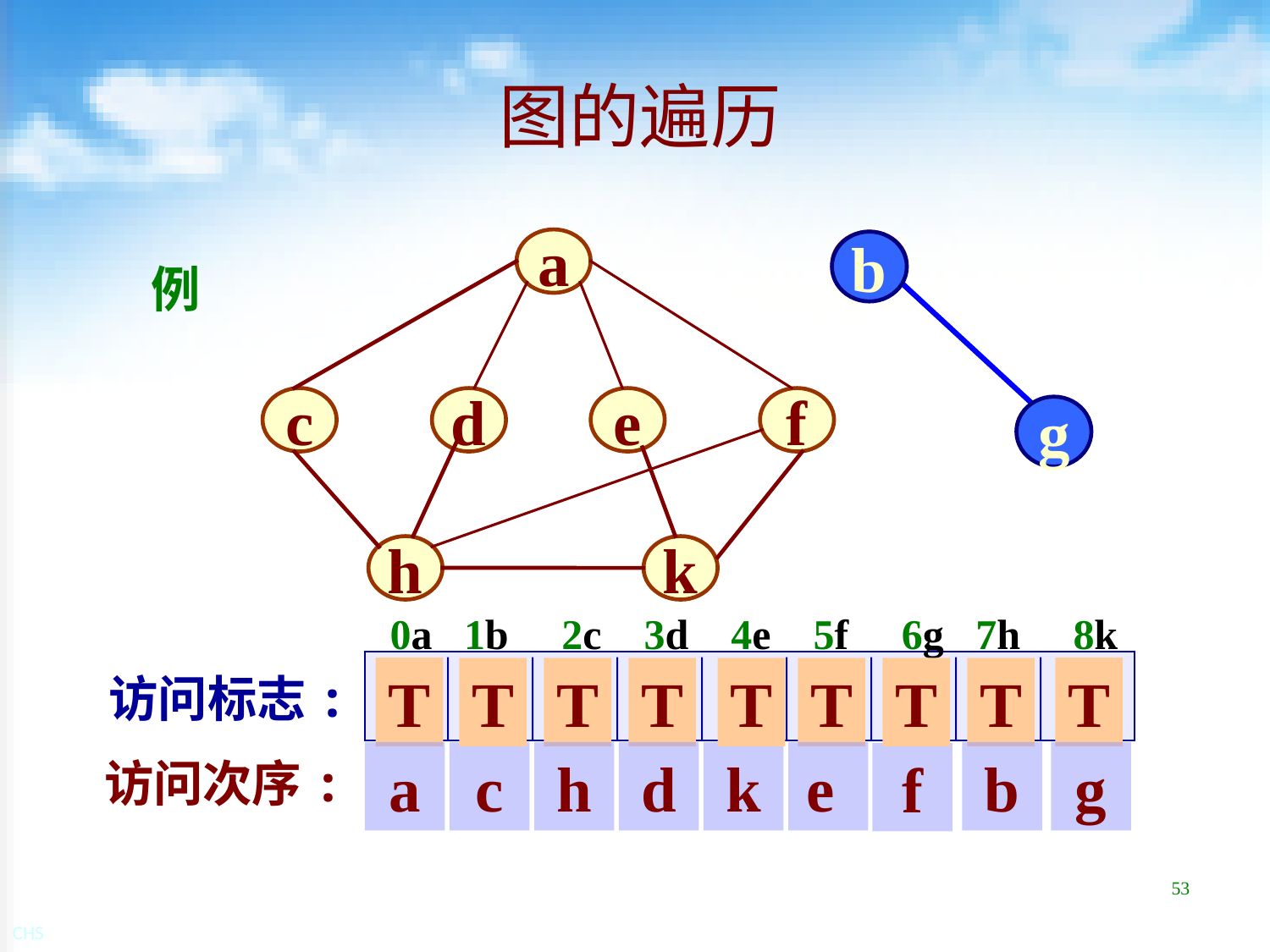

# 图的遍历
例
a
b
b

c
d
e
f
g
g

h
k

0a   1b     2c    3d    4e    5f     6g   7h     8k
 F   F   F   F   F   F   F   F   F
T
T
T
T
T
T
T
T
T

访问标志:
a
c
h
d
k
e
b
g
f
访问次序:
53